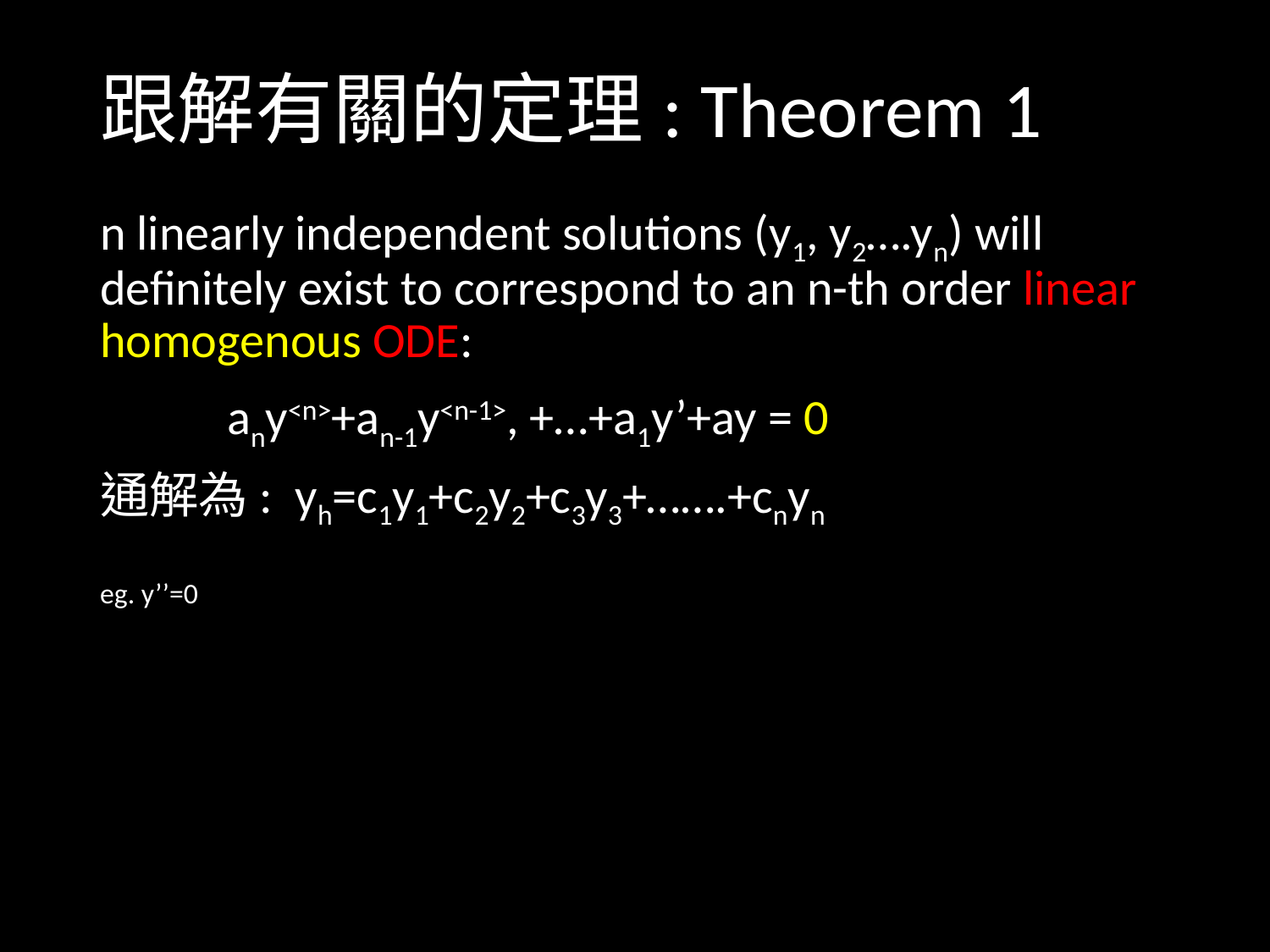

# 跟解有關的定理: Theorem 1
n linearly independent solutions (y1, y2….yn) will definitely exist to correspond to an n-th order linear homogenous ODE:
	any<n>+an-1y<n-1>, +…+a1y’+ay = 0
通解為:  yh=c1y1+c2y2+c3y3+…….+cnyn
eg. y’’=0